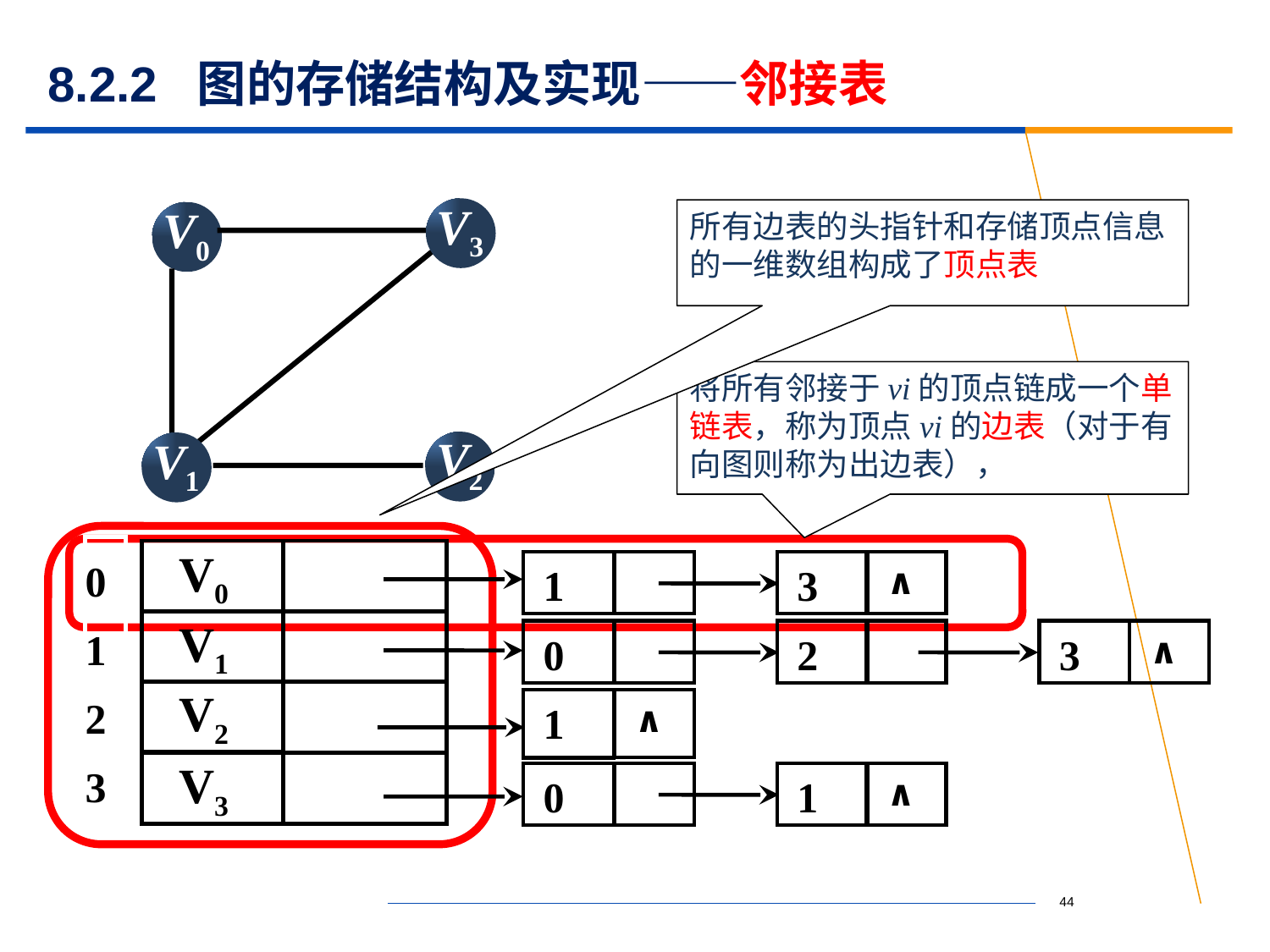

# 8.2.2  图的存储结构及实现——邻接表
V3
V0

V2
V1

所有边表的头指针和存储顶点信息的一维数组构成了顶点表
将所有邻接于vi的顶点链成一个单链表，称为顶点vi的边表（对于有向图则称为出边表），

0
1
2
3
  V0

1

3
∧

  V1

0

2

3
∧

  V2

1
∧

  V3

0

1
∧